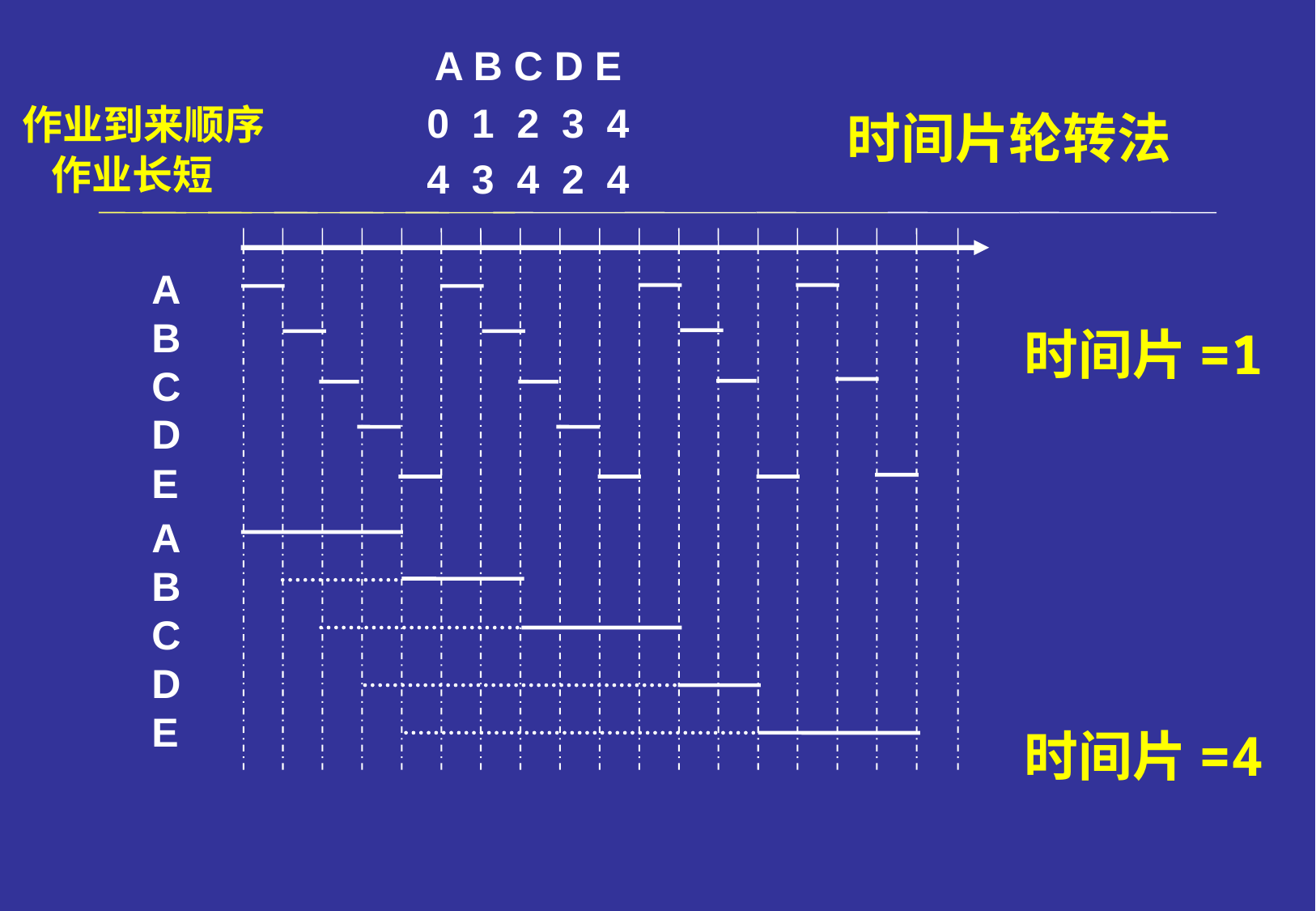

A B C D E
0  1  2  3  4
4  3  4  2  4

作业到来顺序
时间片轮转法
作业长短

A
B
C
D
E

时间片=1

A
B
C
D
E

时间片=4